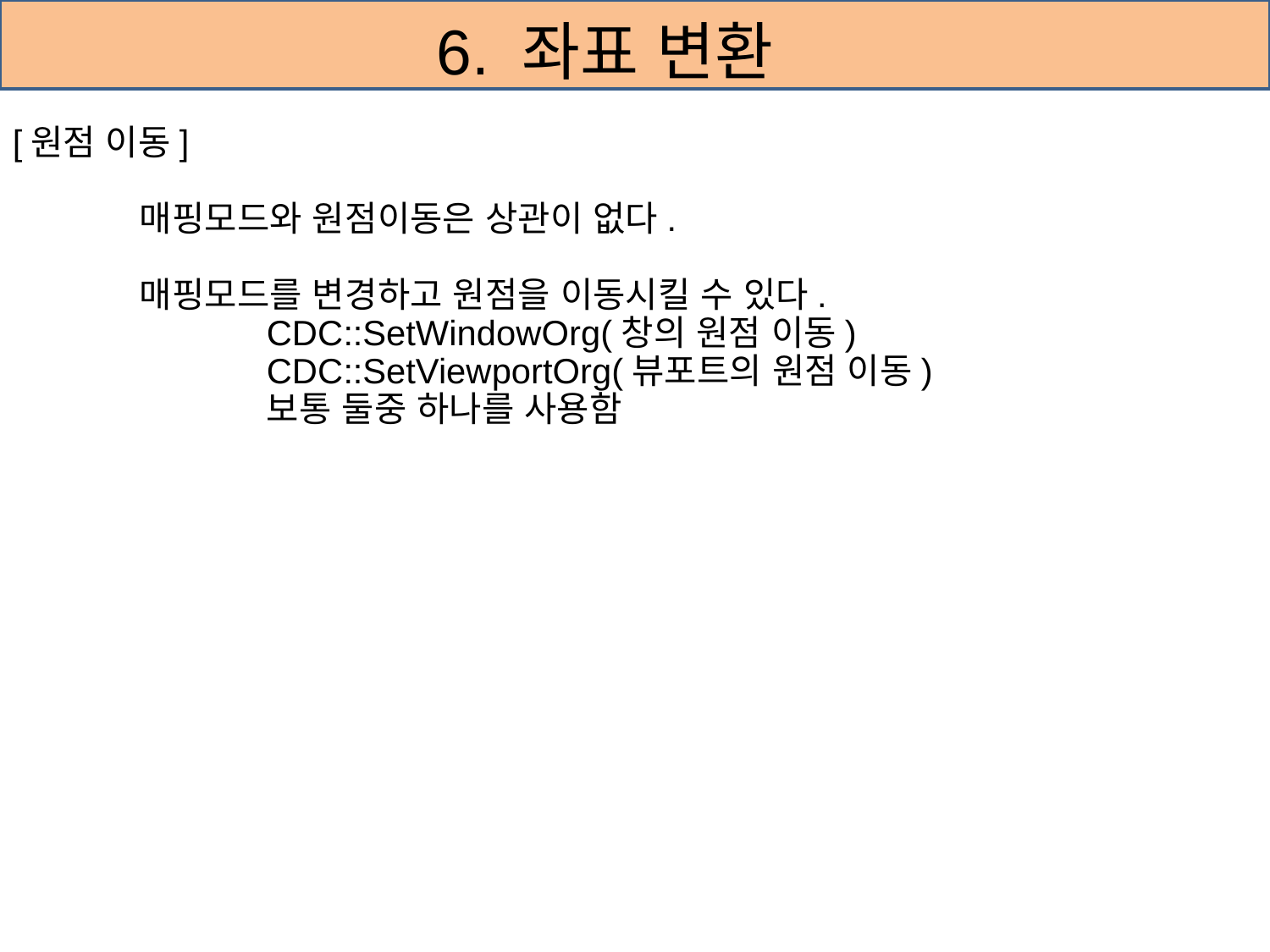

# 6. 좌표 변환
[원점 이동]

	매핑모드와 원점이동은 상관이 없다.

	매핑모드를 변경하고 원점을 이동시킬 수 있다.
		CDC::SetWindowOrg(창의 원점 이동)
		CDC::SetViewportOrg(뷰포트의 원점 이동)
		보통 둘중 하나를 사용함